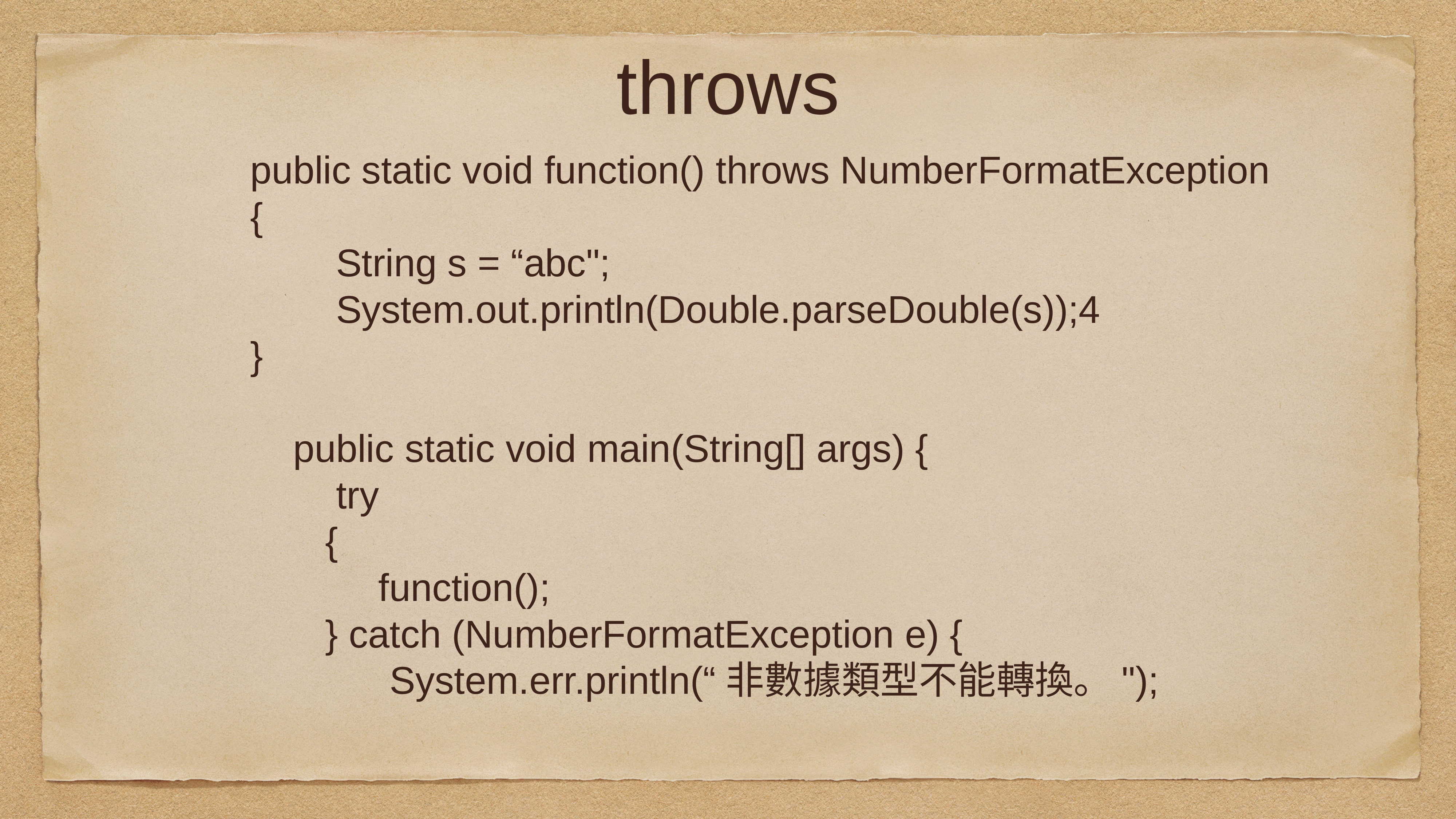

throws
public static void function() throws NumberFormatException
{
        String s = “abc";
        System.out.println(Double.parseDouble(s));4
}

    public static void main(String[] args) {
        try
       {
            function();
       } catch (NumberFormatException e) {
             System.err.println(“非數據類型不能轉換。");